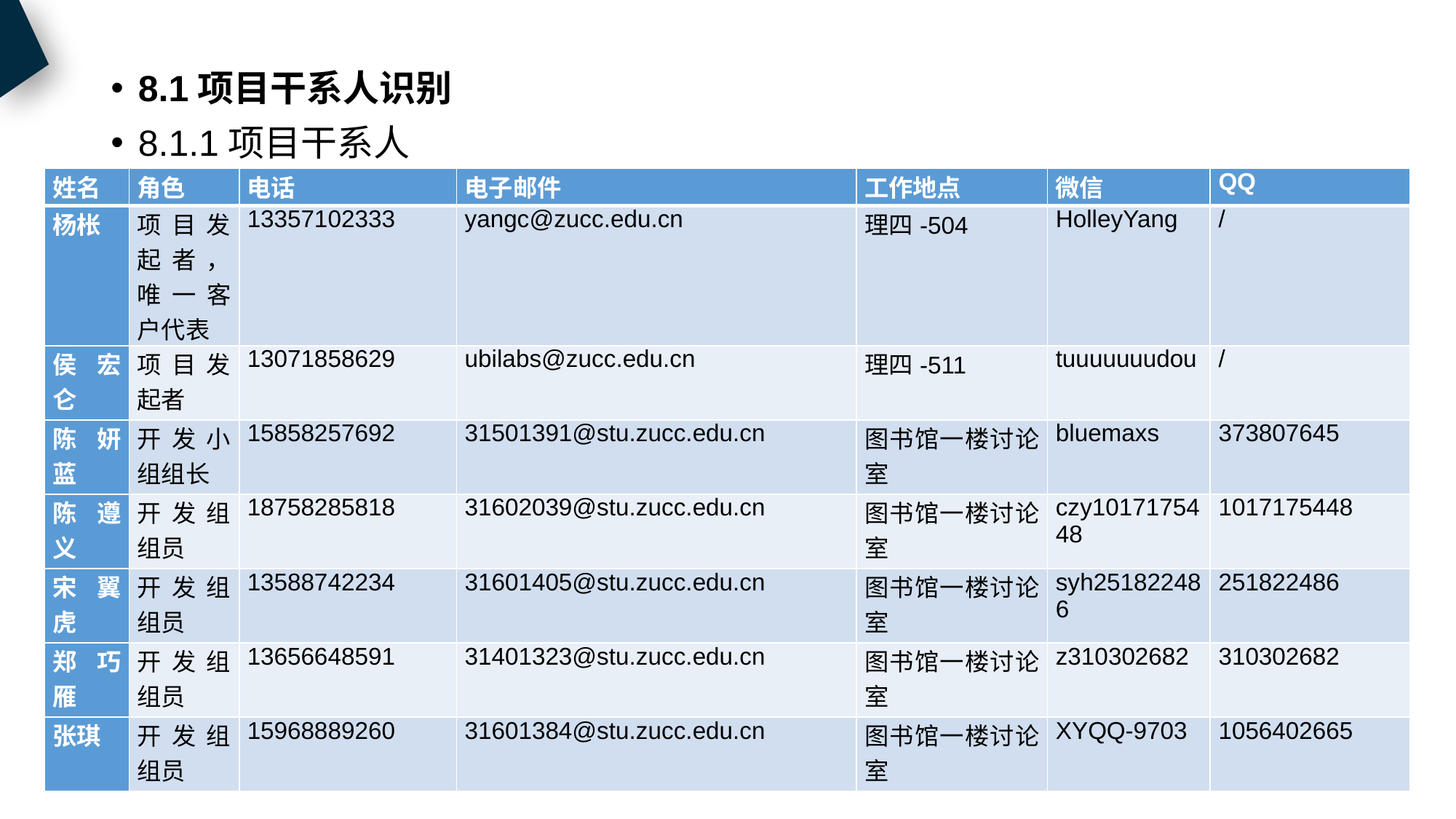

8.1项目干系人识别
8.1.1项目干系人
| 姓名 | 角色 | 电话 | 电子邮件 | 工作地点 | 微信 | QQ |
| --- | --- | --- | --- | --- | --- | --- |
| 杨枨 | 项目发起者，唯一客户代表 | 13357102333 | yangc@zucc.edu.cn | 理四-504 | HolleyYang | / |
| 侯宏仑 | 项目发起者 | 13071858629 | ubilabs@zucc.edu.cn | 理四-511 | tuuuuuuudou | / |
| 陈妍蓝 | 开发小组组长 | 15858257692 | 31501391@stu.zucc.edu.cn | 图书馆一楼讨论室 | bluemaxs | 373807645 |
| 陈遵义 | 开发组组员 | 18758285818 | 31602039@stu.zucc.edu.cn | 图书馆一楼讨论室 | czy1017175448 | 1017175448 |
| 宋翼虎 | 开发组组员 | 13588742234 | 31601405@stu.zucc.edu.cn | 图书馆一楼讨论室 | syh251822486 | 251822486 |
| 郑巧雁 | 开发组组员 | 13656648591 | 31401323@stu.zucc.edu.cn | 图书馆一楼讨论室 | z310302682 | 310302682 |
| 张琪 | 开发组组员 | 15968889260 | 31601384@stu.zucc.edu.cn | 图书馆一楼讨论室 | XYQQ-9703 | 1056402665 |